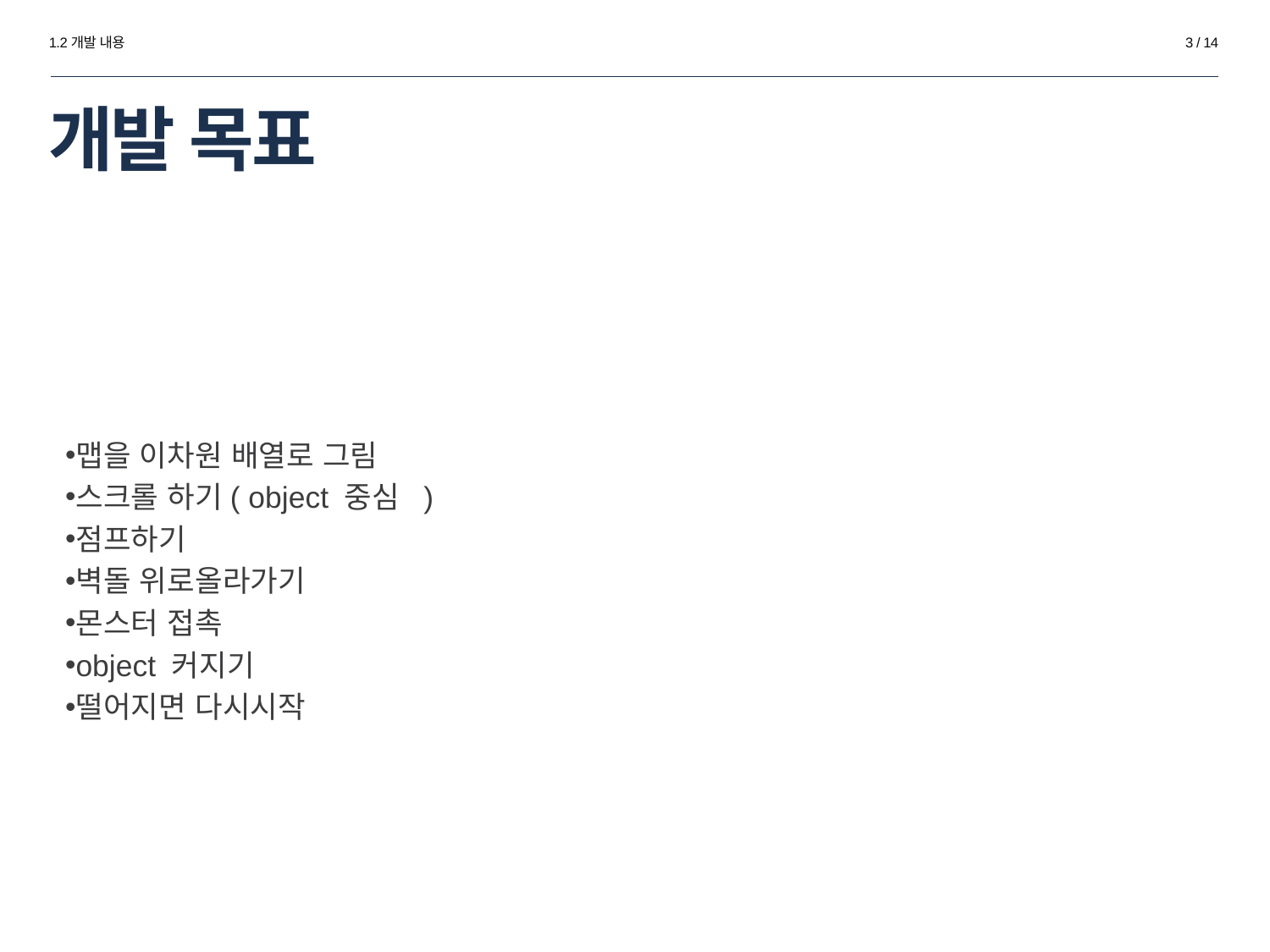

1.2개발 내용
3 / 14
# 개발 목표

맵을 이차원 배열로 그림
스크롤 하기( object 중심  )
점프하기
벽돌 위로올라가기
몬스터 접촉
object 커지기
떨어지면 다시시작